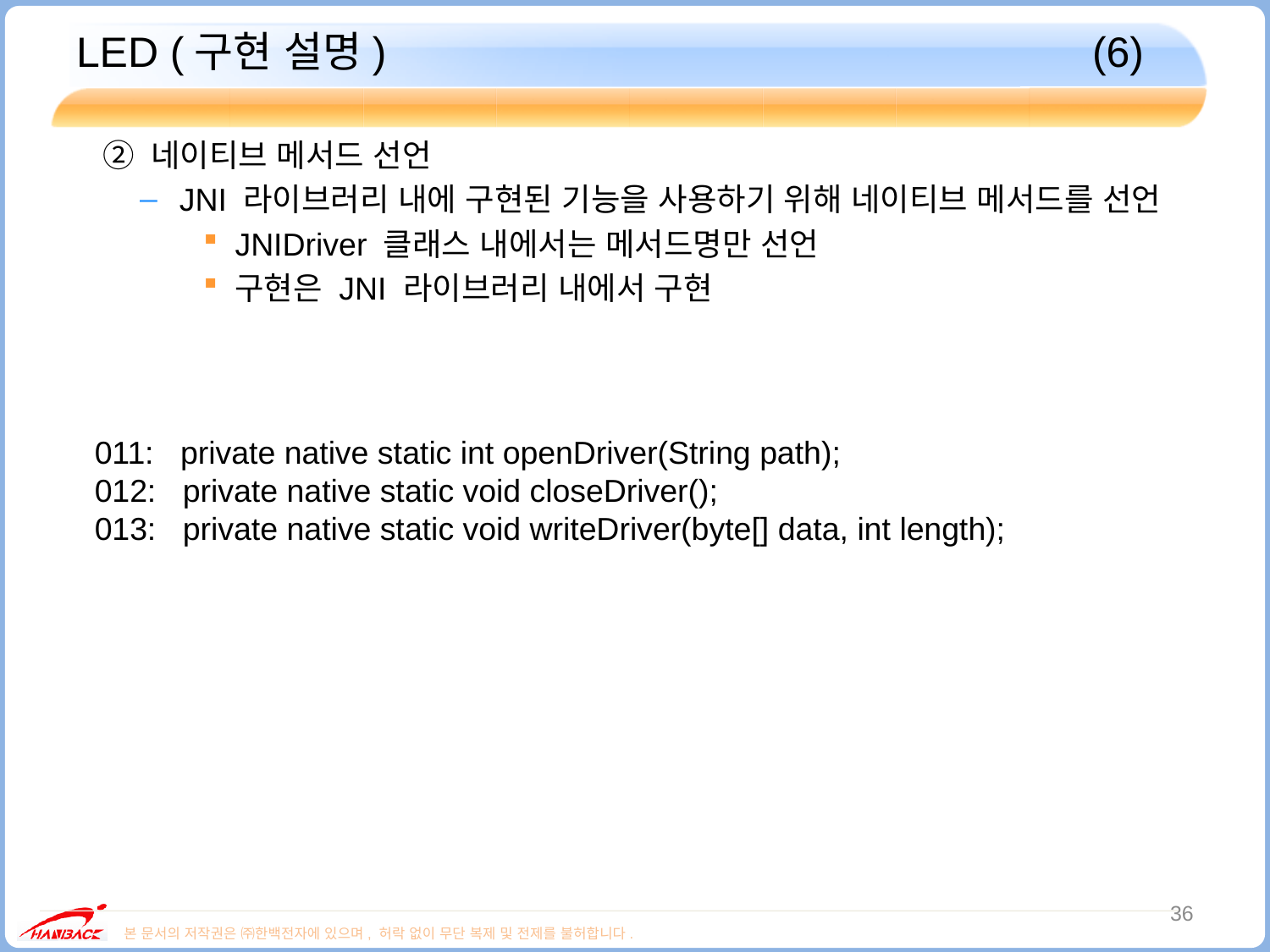

# LED (구현 설명)						(6)
   ② 네이티브 메서드 선언
JNI 라이브러리 내에 구현된 기능을 사용하기 위해 네이티브 메서드를 선언
JNIDriver 클래스 내에서는 메서드명만 선언
구현은 JNI 라이브러리 내에서 구현
011:   private native static int openDriver(String path);
012:   private native static void closeDriver();
013:   private native static void writeDriver(byte[] data, int length);
36